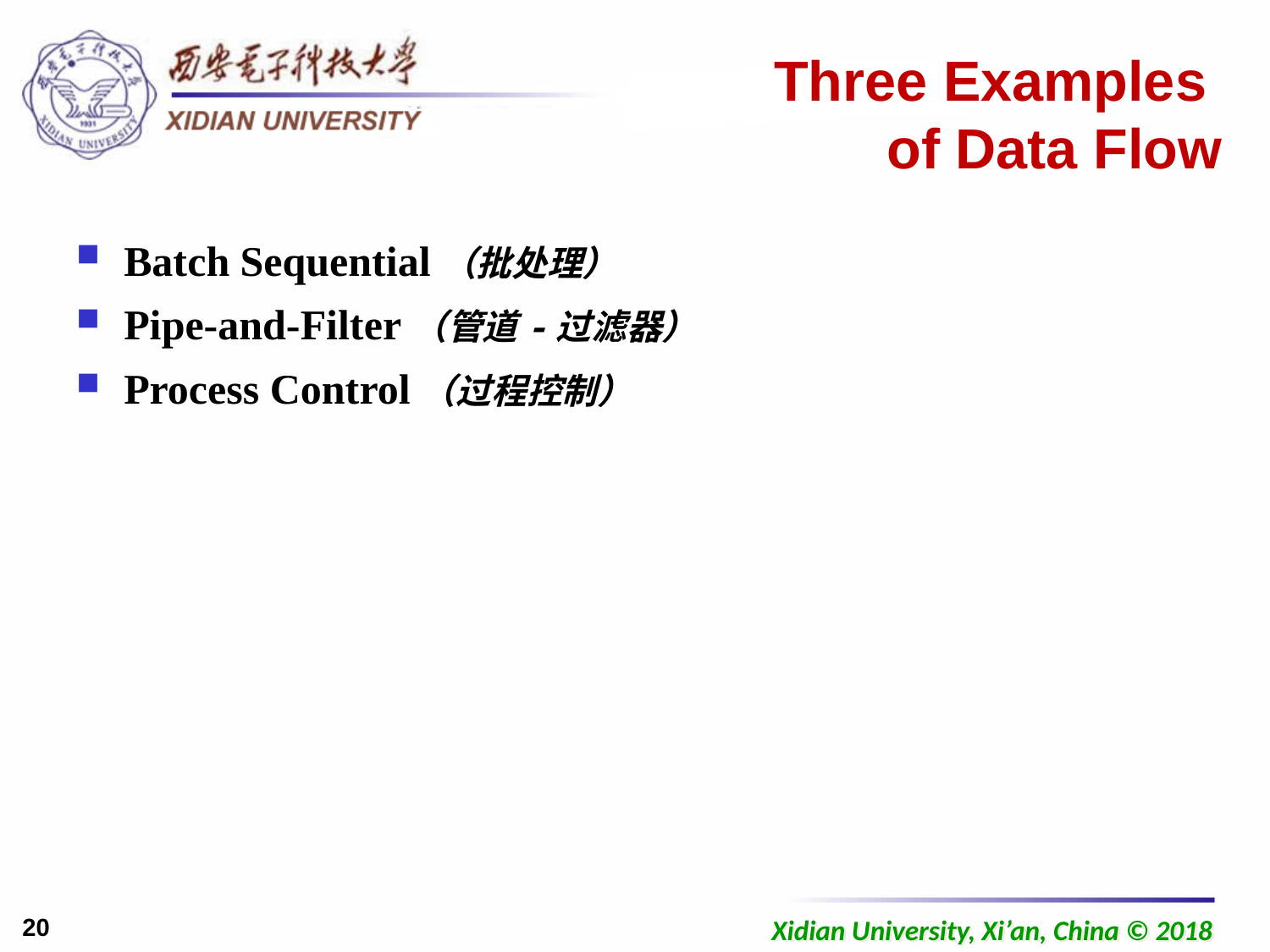

# Three Examples of Data Flow
Batch Sequential（批处理）
Pipe-and-Filter（管道-过滤器）
Process Control（过程控制）